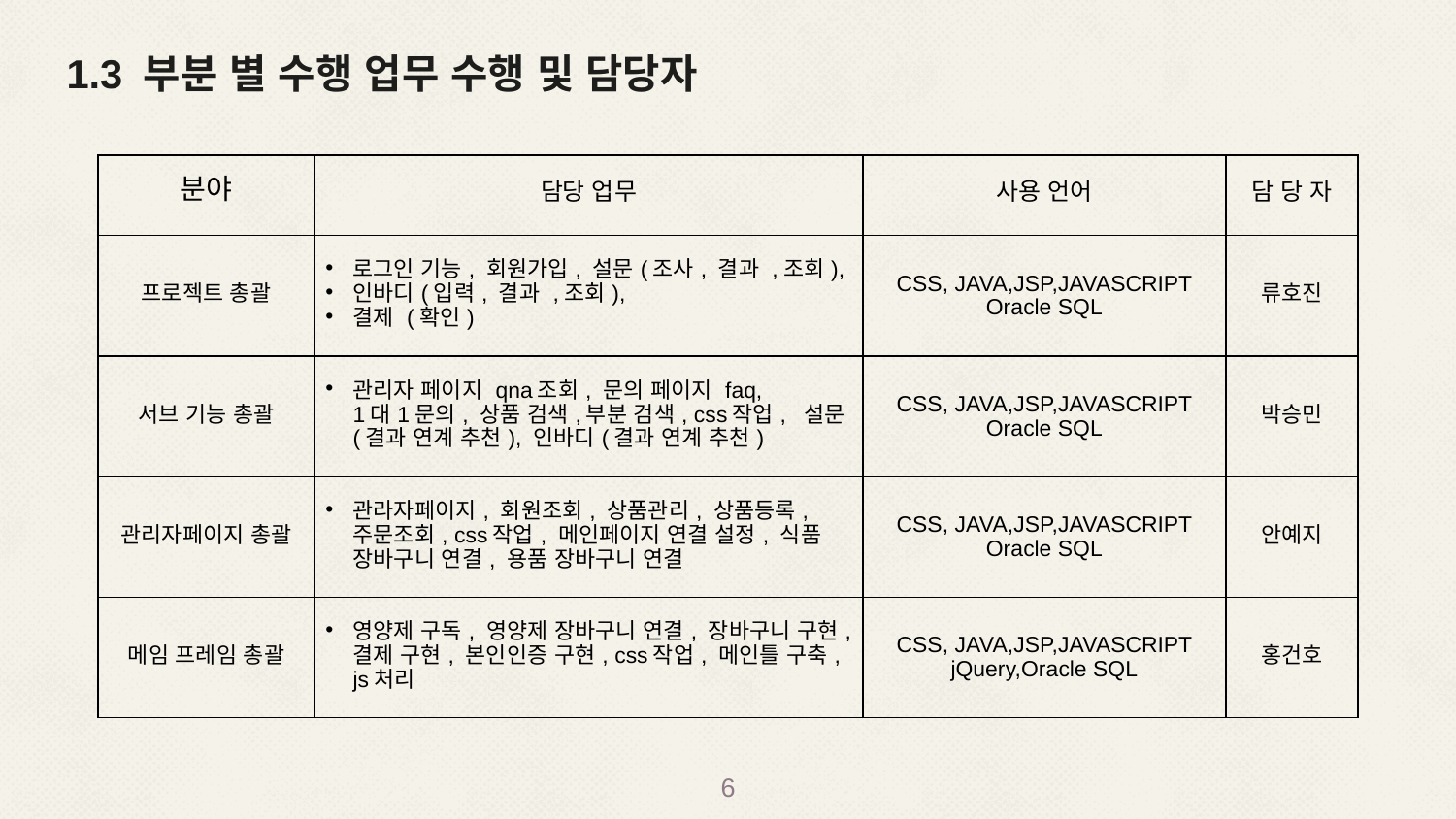

1.3 부분 별 수행 업무 수행 및 담당자
| 분야 | 담당 업무 | 사용 언어 | 담 당 자 |
| --- | --- | --- | --- |
| 프로젝트 총괄 | 로그인 기능, 회원가입, 설문(조사, 결과 ,조회), 인바디(입력, 결과 ,조회), 결제 (확인) | CSS, JAVA,JSP,JAVASCRIPT Oracle SQL | 류호진 |
| 서브 기능 총괄 | 관리자 페이지 qna조회, 문의 페이지 faq, 1대1문의, 상품 검색,부분 검색, css작업, 설문(결과 연계 추천), 인바디(결과 연계 추천) | CSS, JAVA,JSP,JAVASCRIPT Oracle SQL | 박승민 |
| 관리자페이지 총괄 | 관라자페이지, 회원조회, 상품관리, 상품등록, 주문조회, css작업, 메인페이지 연결 설정, 식품 장바구니 연결, 용품 장바구니 연결 | CSS, JAVA,JSP,JAVASCRIPT Oracle SQL | 안예지 |
| 메임 프레임 총괄 | 영양제 구독, 영양제 장바구니 연결, 장바구니 구현, 결제 구현, 본인인증 구현, css작업, 메인틀 구축, js처리 | CSS, JAVA,JSP,JAVASCRIPT jQuery,Oracle SQL | 홍건호 |
6